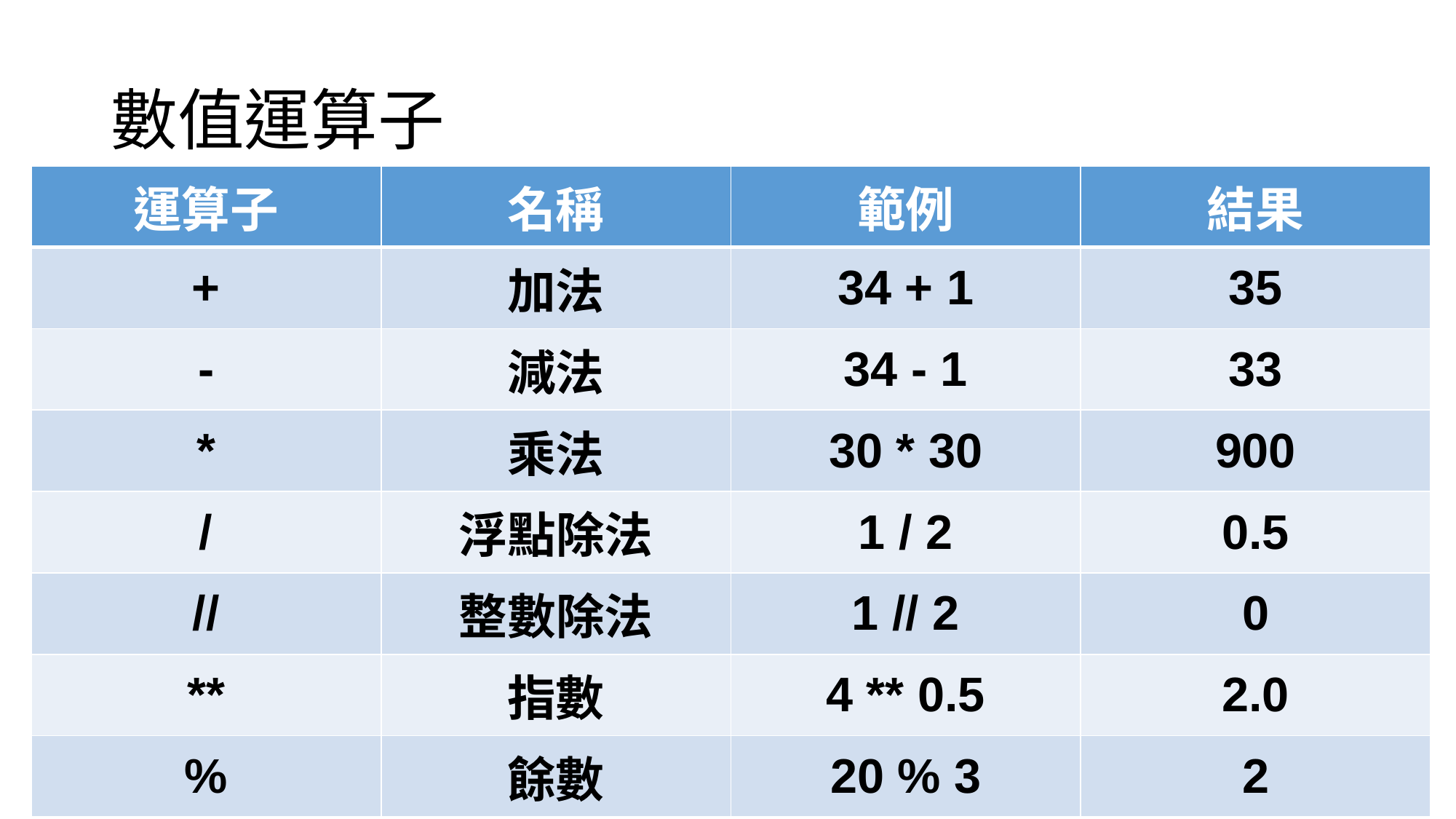

# 數值運算子
| 運算子 | 名稱 | 範例 | 結果 |
| --- | --- | --- | --- |
| + | 加法 | 34 + 1 | 35 |
| - | 減法 | 34 - 1 | 33 |
| \* | 乘法 | 30 \* 30 | 900 |
| / | 浮點除法 | 1 / 2 | 0.5 |
| // | 整數除法 | 1 // 2 | 0 |
| \*\* | 指數 | 4 \*\* 0.5 | 2.0 |
| % | 餘數 | 20 % 3 | 2 |